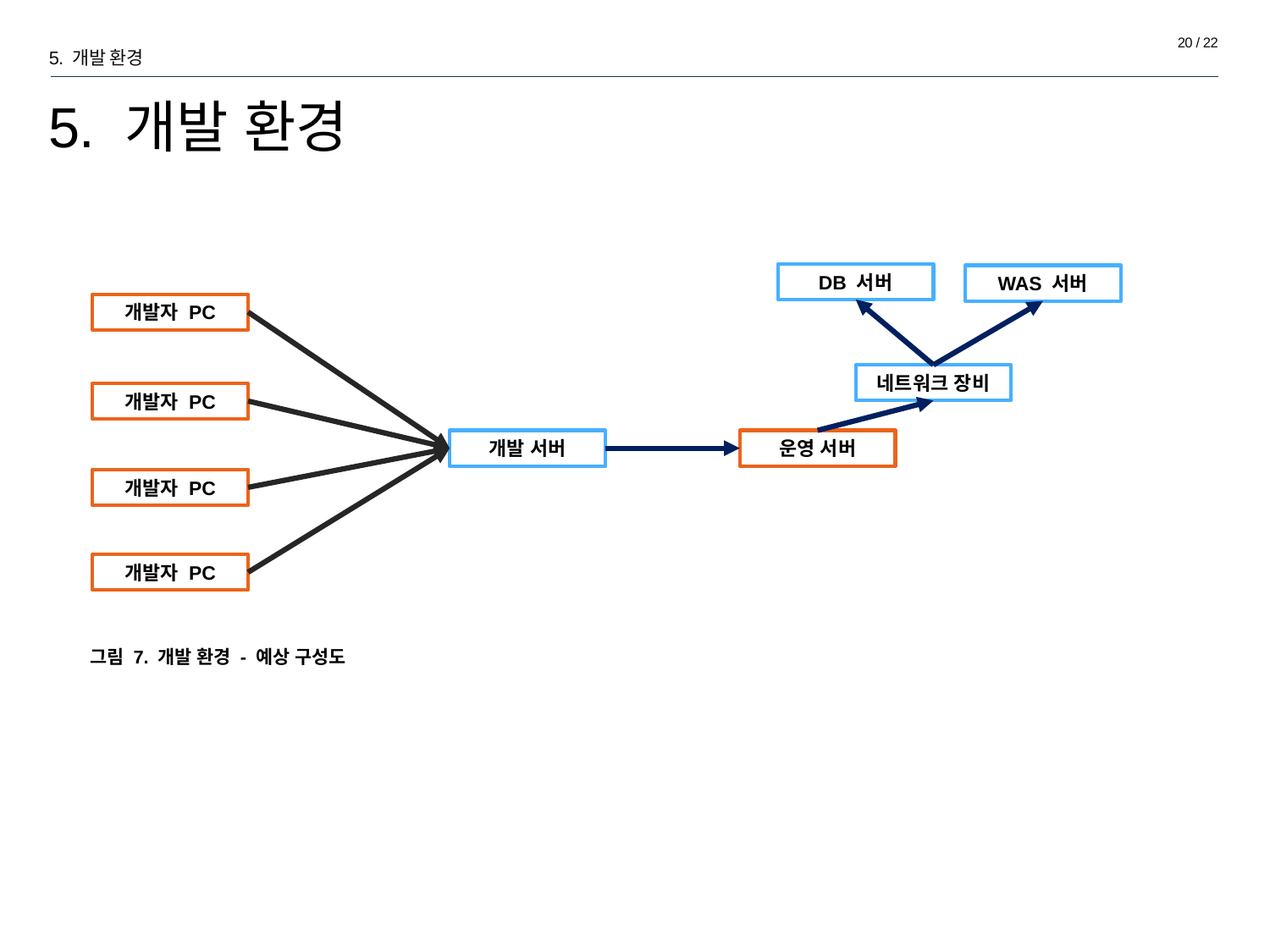

20 / 22
5. 개발 환경
# 5. 개발 환경
DB 서버
WAS 서버
개발자 PC
네트워크 장비
개발자 PC
개발 서버
운영 서버
개발자 PC
개발자 PC
그림 7. 개발 환경 - 예상 구성도